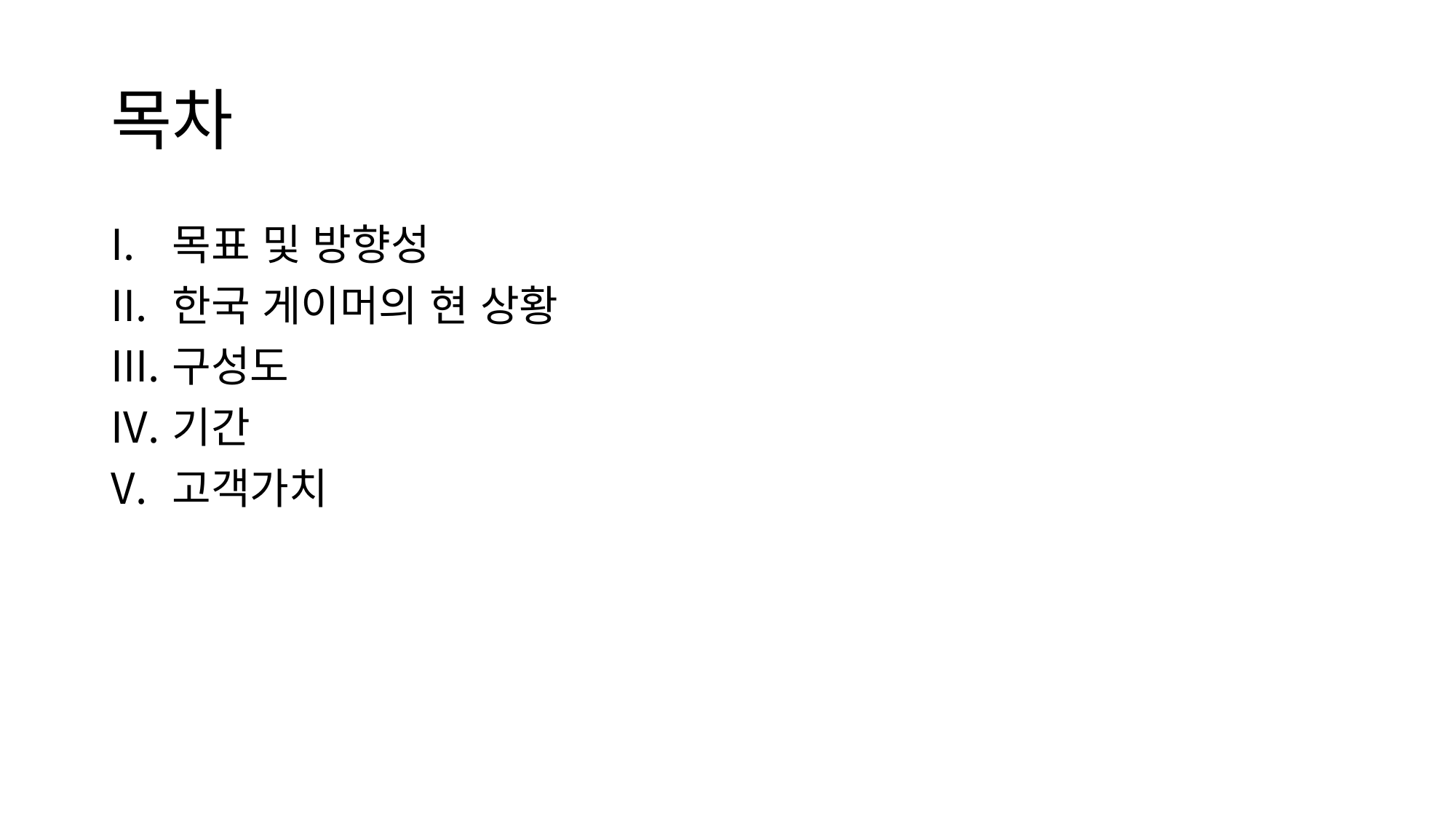

# 목차
목표 및 방향성
한국 게이머의 현 상황
구성도
기간
고객가치